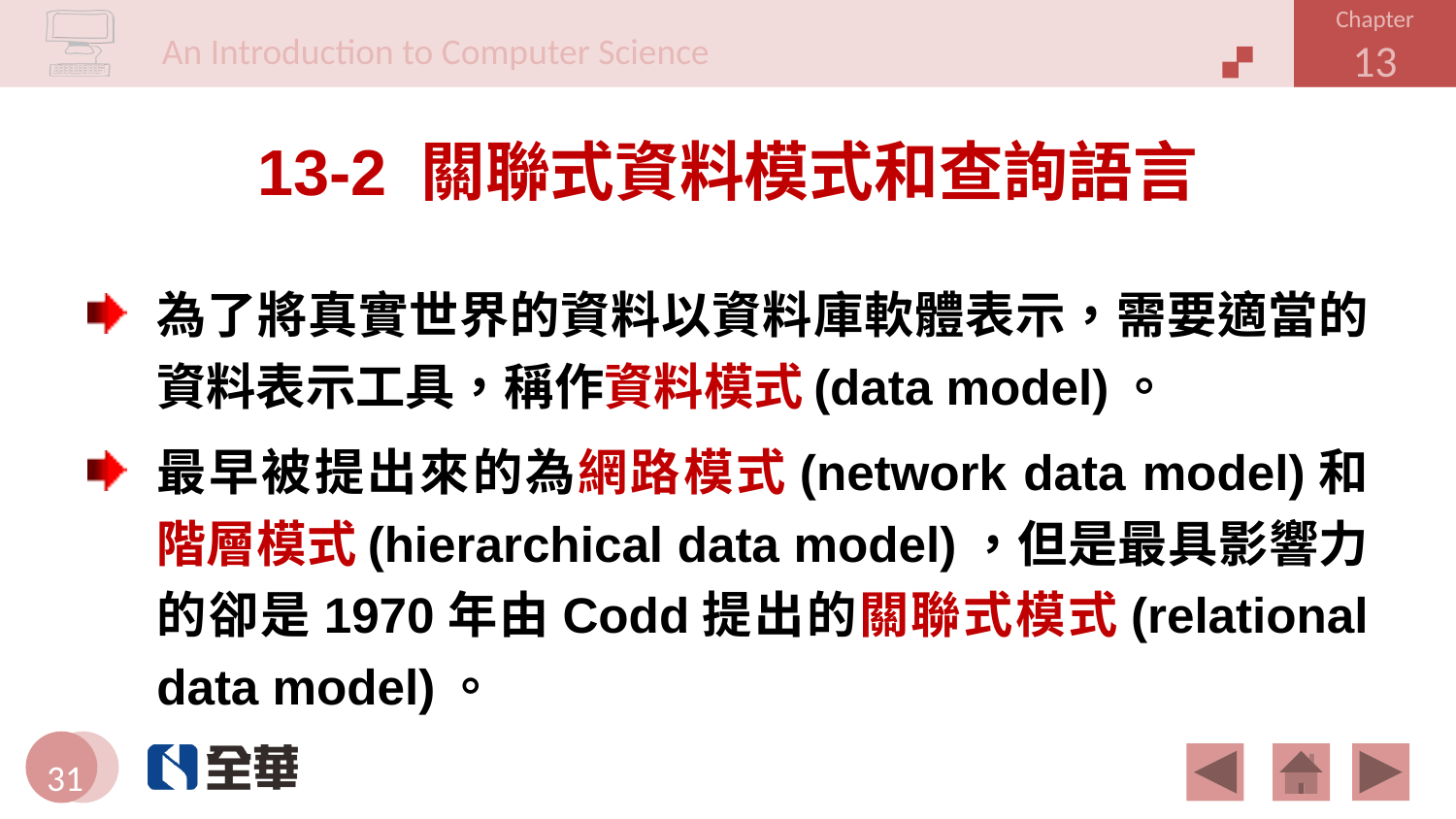

# 13-2 關聯式資料模式和查詢語言
為了將真實世界的資料以資料庫軟體表示，需要適當的資料表示工具，稱作資料模式(data model)。
最早被提出來的為網路模式(network data model)和階層模式(hierarchical data model)，但是最具影響力的卻是1970年由Codd提出的關聯式模式(relational data model)。